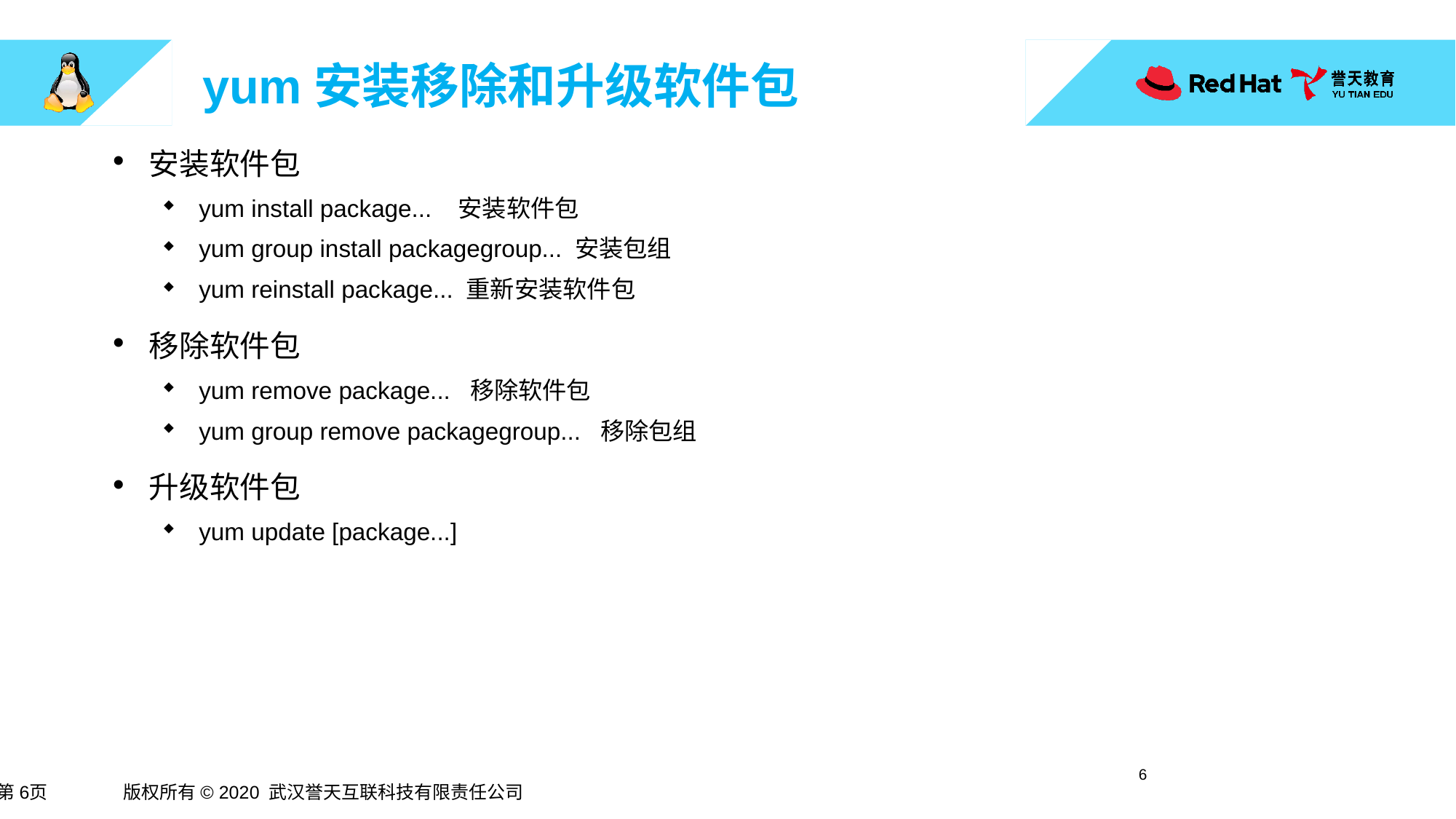

# yum安装移除和升级软件包
安装软件包
yum install package...   安装软件包
yum group install packagegroup... 安装包组
yum reinstall package... 重新安装软件包
移除软件包
yum remove package...  移除软件包
yum group remove packagegroup...  移除包组
升级软件包
yum update [package...]
6